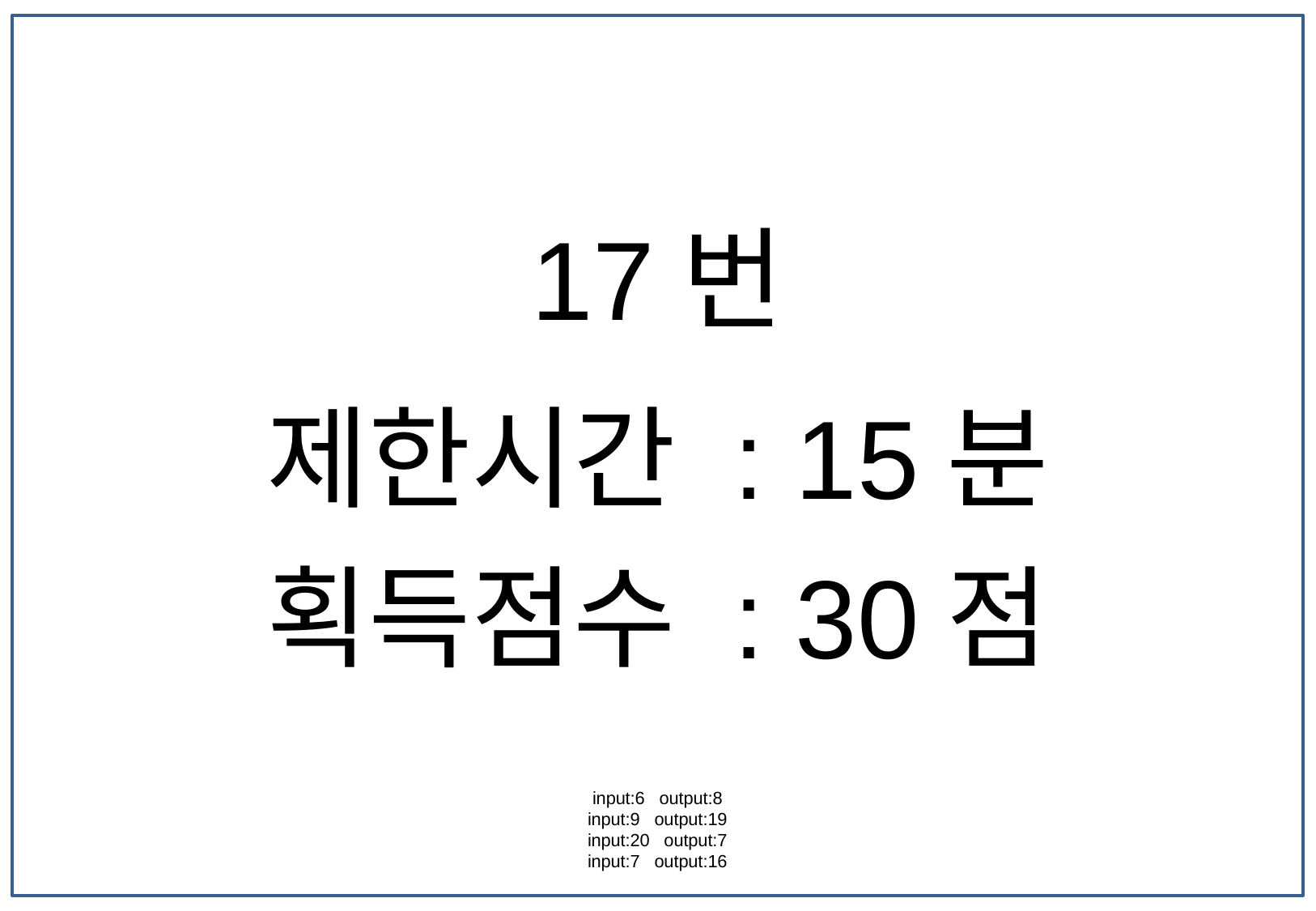

17번
제한시간 : 15분
획득점수 : 30점
input:6   output:8
input:9   output:19
input:20   output:7
input:7   output:16